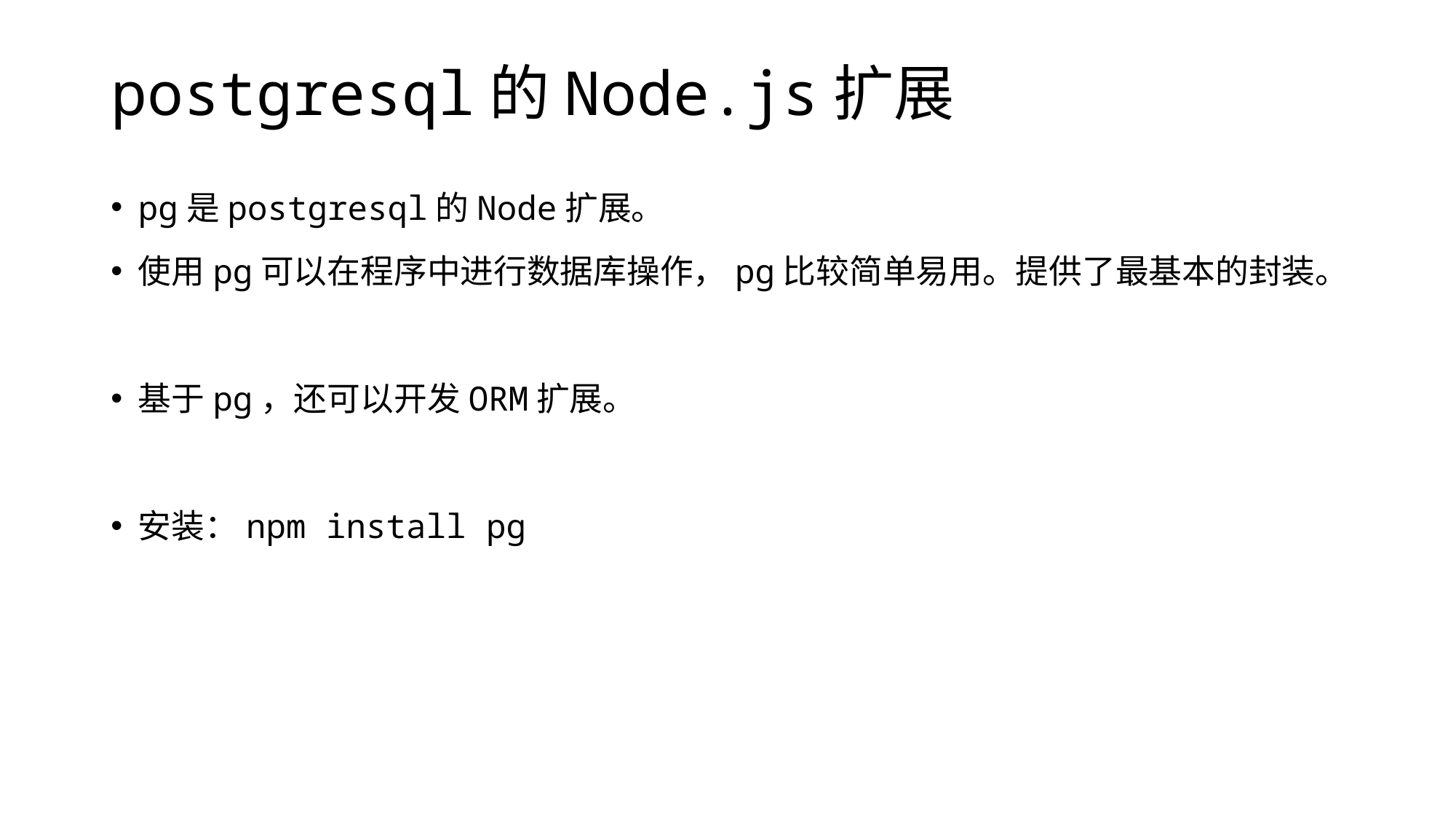

# postgresql的Node.js扩展
pg是postgresql的Node扩展。
使用pg可以在程序中进行数据库操作，pg比较简单易用。提供了最基本的封装。

基于pg，还可以开发ORM扩展。

安装：npm install pg